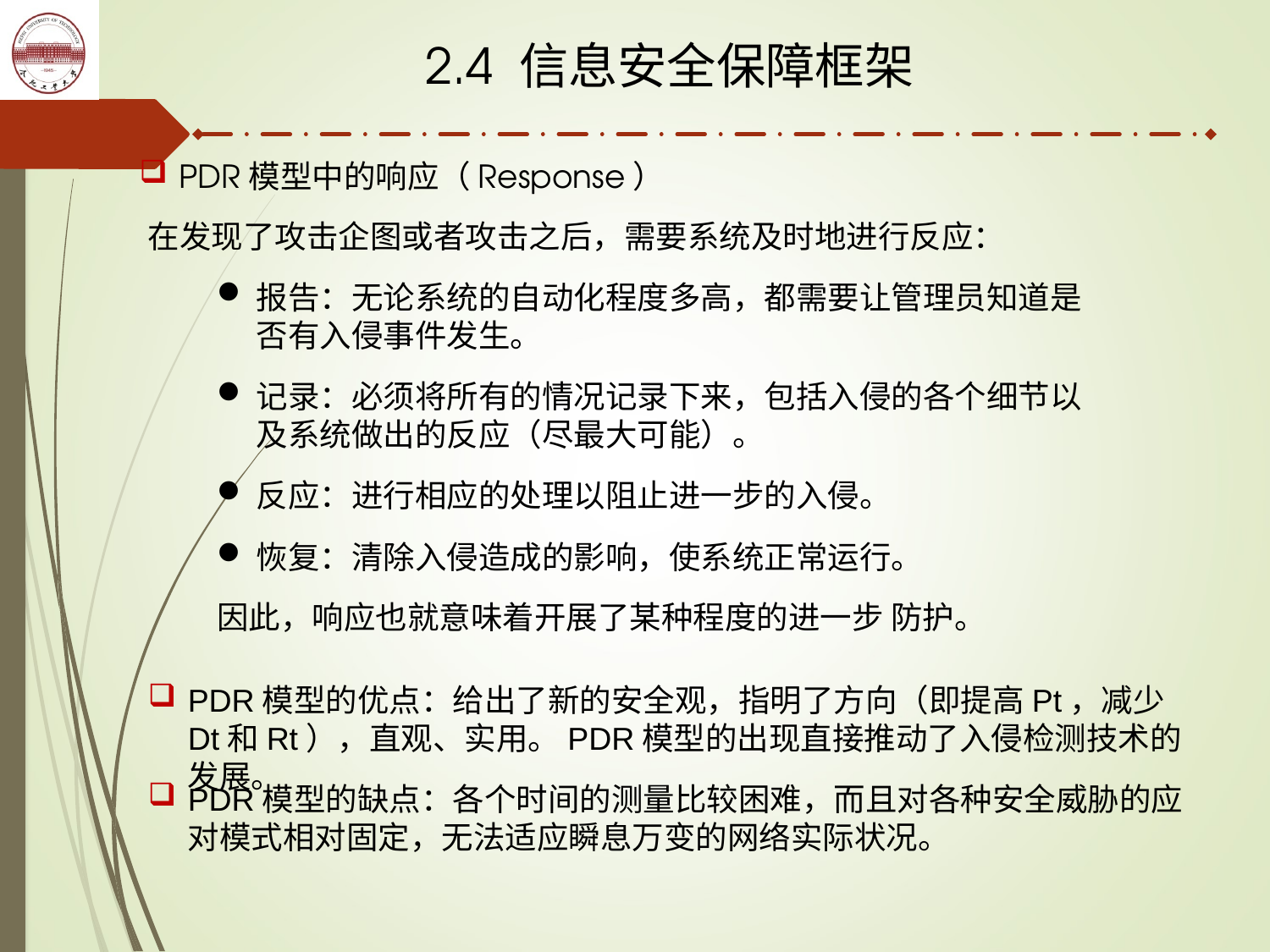

2.4 信息安全保障框架
PDR模型中的响应（Response）
在发现了攻击企图或者攻击之后，需要系统及时地进行反应：
报告：无论系统的自动化程度多高，都需要让管理员知道是否有入侵事件发生。
记录：必须将所有的情况记录下来，包括入侵的各个细节以及系统做出的反应（尽最大可能）。
反应：进行相应的处理以阻止进一步的入侵。
恢复：清除入侵造成的影响，使系统正常运行。
因此，响应也就意味着开展了某种程度的进一步 防护。
PDR模型的优点：给出了新的安全观，指明了方向（即提高Pt，减少Dt和Rt），直观、实用。PDR模型的出现直接推动了入侵检测技术的发展。
PDR模型的缺点：各个时间的测量比较困难，而且对各种安全威胁的应对模式相对固定，无法适应瞬息万变的网络实际状况。